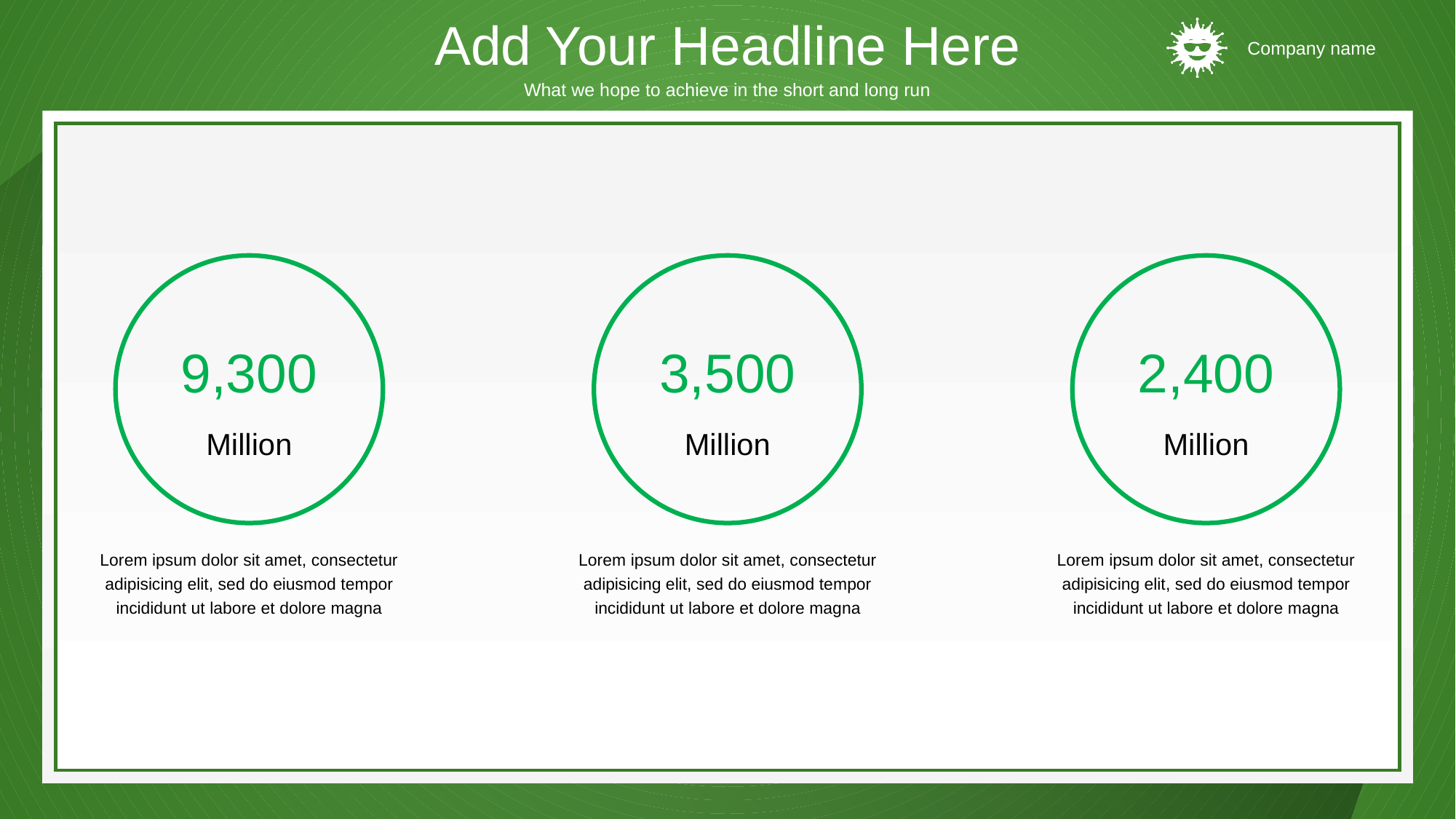

Add Your Headline Here
What we hope to achieve in the short and long run

文字

9,300
3,500
2,400
Million
Million
Million
边框

Lorem ipsum dolor sit amet, consectetur adipisicing elit, sed do eiusmod tempor incididunt ut labore et dolore magna
Lorem ipsum dolor sit amet, consectetur adipisicing elit, sed do eiusmod tempor incididunt ut labore et dolore magna
Lorem ipsum dolor sit amet, consectetur adipisicing elit, sed do eiusmod tempor incididunt ut labore et dolore magna